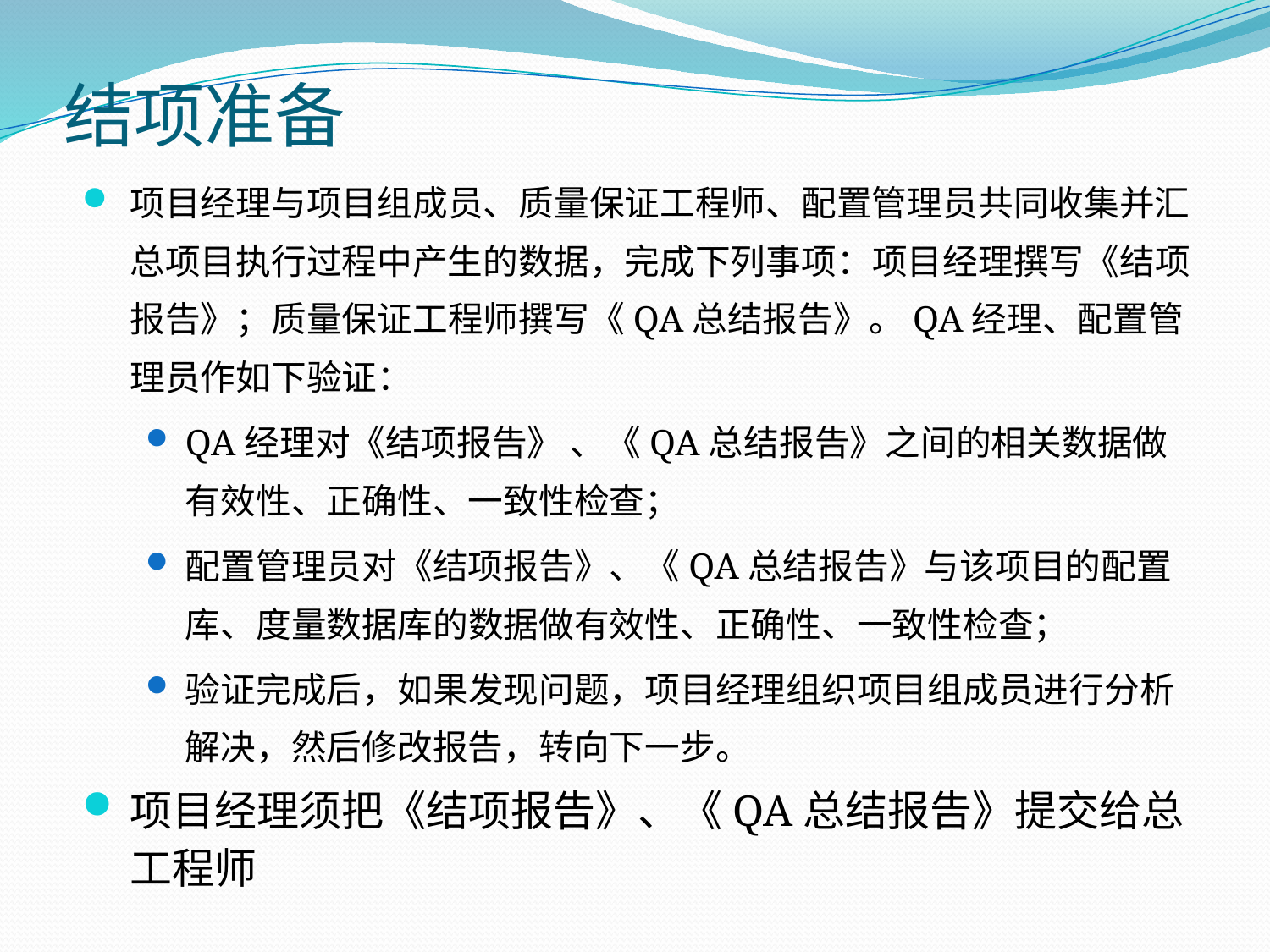

# 结项准备
项目经理与项目组成员、质量保证工程师、配置管理员共同收集并汇总项目执行过程中产生的数据，完成下列事项：项目经理撰写《结项报告》；质量保证工程师撰写《QA总结报告》。QA经理、配置管理员作如下验证：
QA经理对《结项报告》 、《QA总结报告》之间的相关数据做有效性、正确性、一致性检查；
配置管理员对《结项报告》、《QA总结报告》与该项目的配置库、度量数据库的数据做有效性、正确性、一致性检查；
验证完成后，如果发现问题，项目经理组织项目组成员进行分析解决，然后修改报告，转向下一步。
项目经理须把《结项报告》、《QA总结报告》提交给总工程师